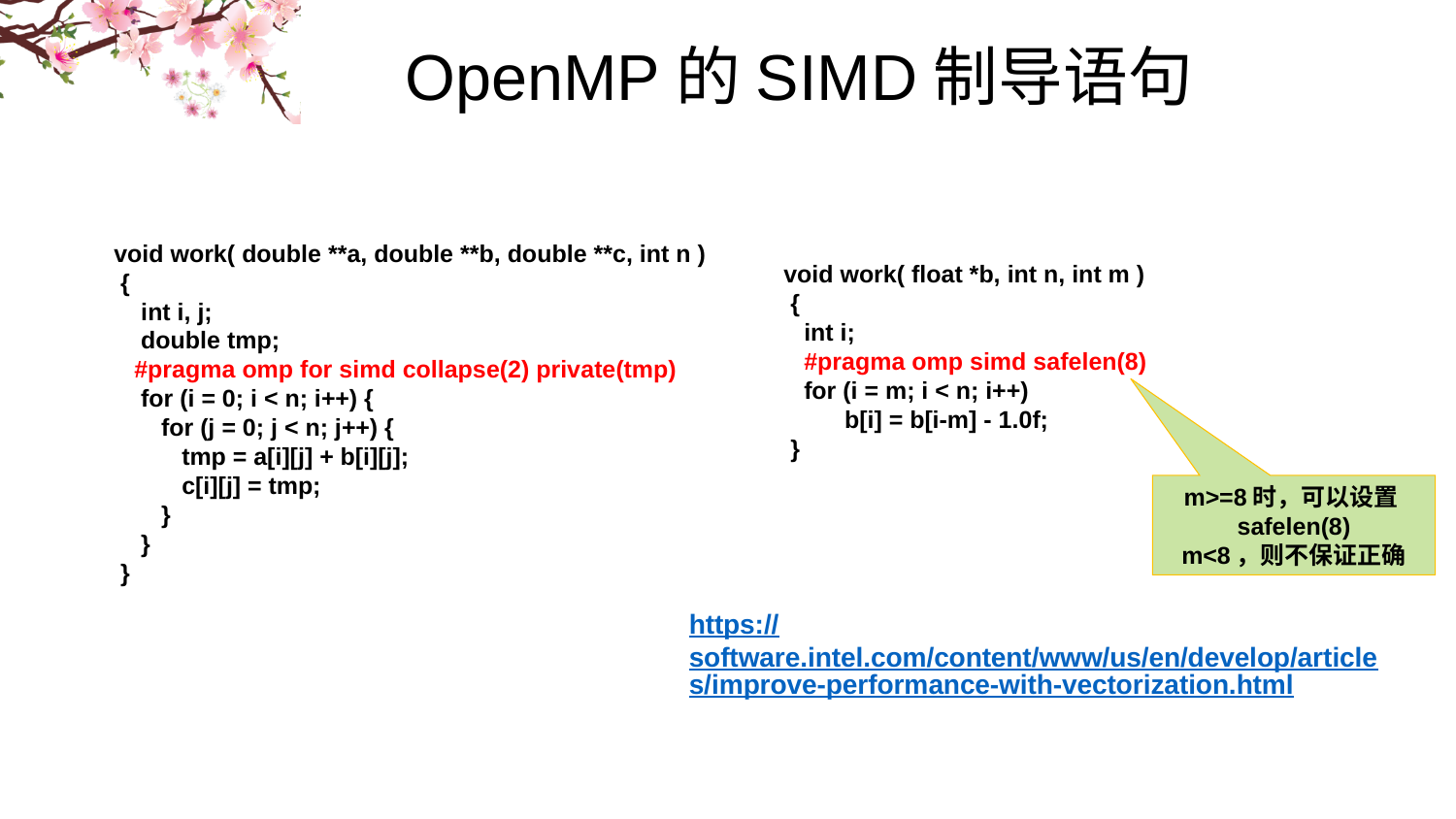

OpenMP的SIMD制导语句
void work( double **a, double **b, double **c, int n )
 {
    int i, j;
    double tmp;
   #pragma omp for simd collapse(2) private(tmp)
    for (i = 0; i < n; i++) {
       for (j = 0; j < n; j++) {
          tmp = a[i][j] + b[i][j];
          c[i][j] = tmp;
       }
    }
 }
void work( float *b, int n, int m )
 {
   int i;
   #pragma omp simd safelen(8)
   for (i = m; i < n; i++)
         b[i] = b[i-m] - 1.0f;
 }
m>=8时，可以设置safelen(8)
m<8，则不保证正确
https://software.intel.com/content/www/us/en/develop/articles/improve-performance-with-vectorization.html